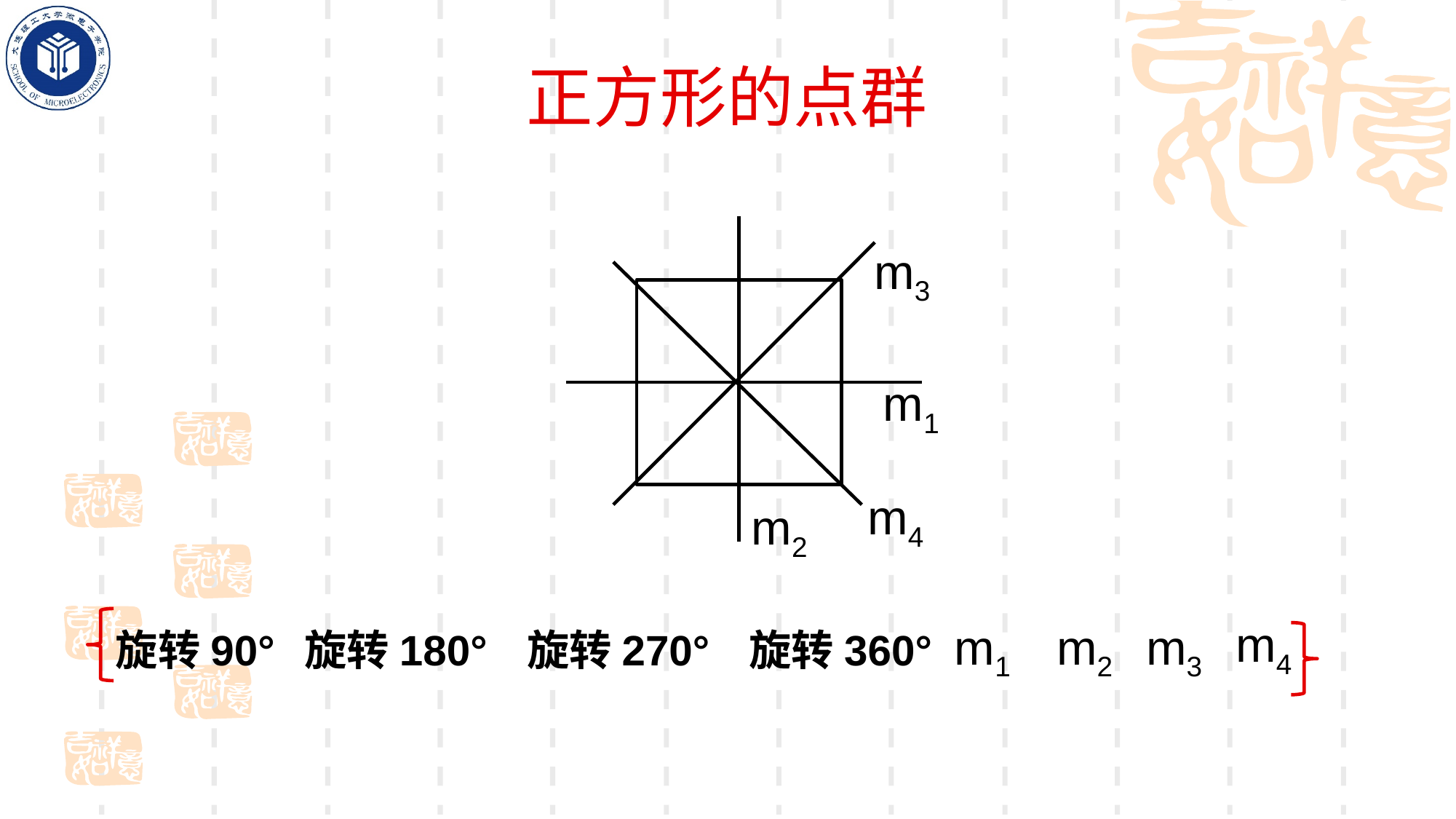

# 正方形的点群
m3

m1
m4
m2

m4
m3
m2
m1
旋转90°
旋转180°
旋转270°
旋转360°